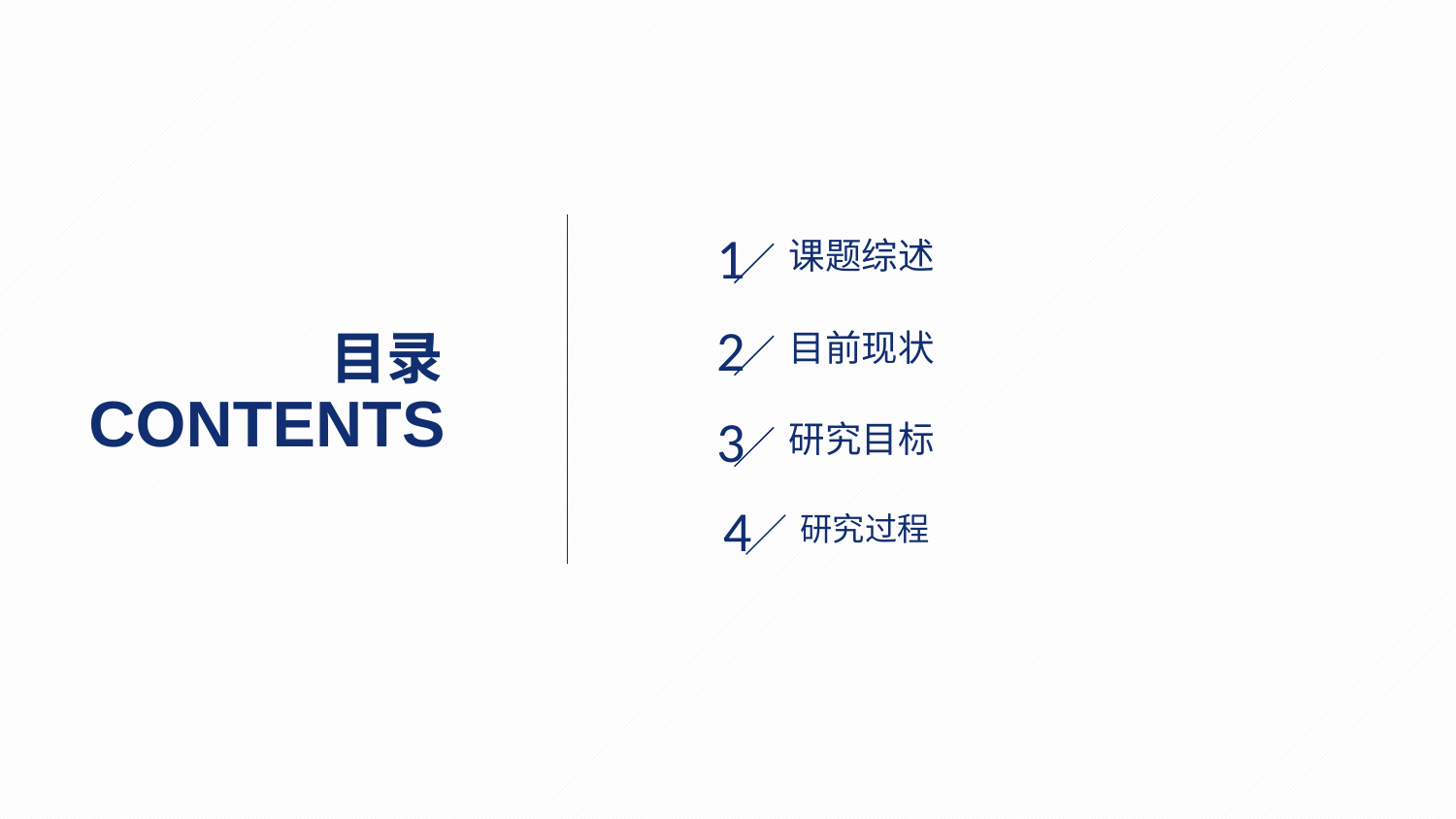

1
课题综述
2
目录
目前现状
CONTENTS
3
研究目标
4
研究过程